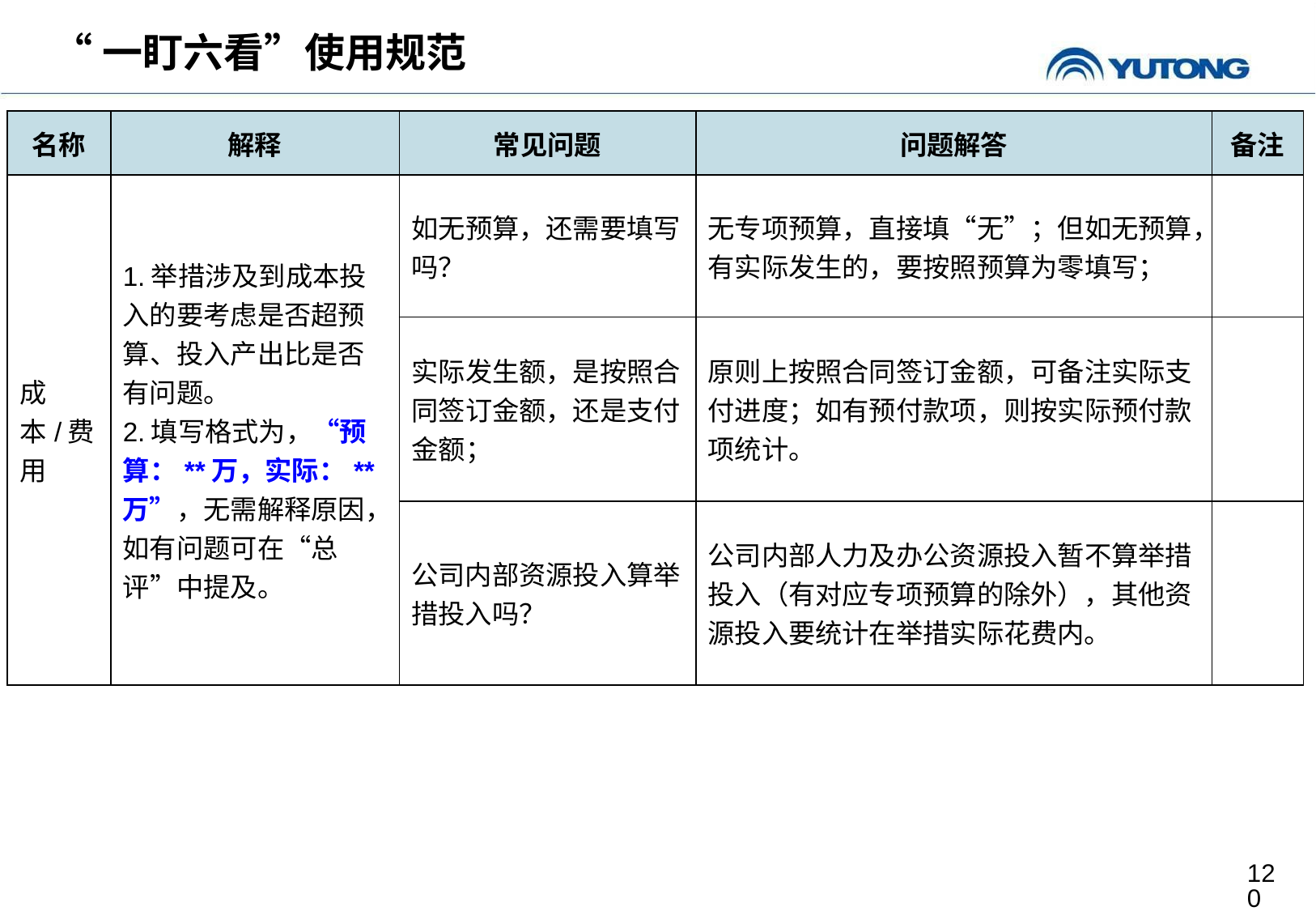

“一盯六看”使用规范
| 名称 | 解释 | 常见问题 | 问题解答 | 备注 |
| --- | --- | --- | --- | --- |
| 成本/费用 | 1.举措涉及到成本投入的要考虑是否超预算、投入产出比是否有问题。 2.填写格式为，“预算：\*\*万，实际：\*\*万”，无需解释原因，如有问题可在“总评”中提及。 | 如无预算，还需要填写吗？ | 无专项预算，直接填“无”；但如无预算，有实际发生的，要按照预算为零填写； |  |
|  |  | 实际发生额，是按照合同签订金额，还是支付金额； | 原则上按照合同签订金额，可备注实际支付进度；如有预付款项，则按实际预付款项统计。 |  |
|  |  | 公司内部资源投入算举措投入吗？ | 公司内部人力及办公资源投入暂不算举措投入（有对应专项预算的除外），其他资源投入要统计在举措实际花费内。 |  |
120